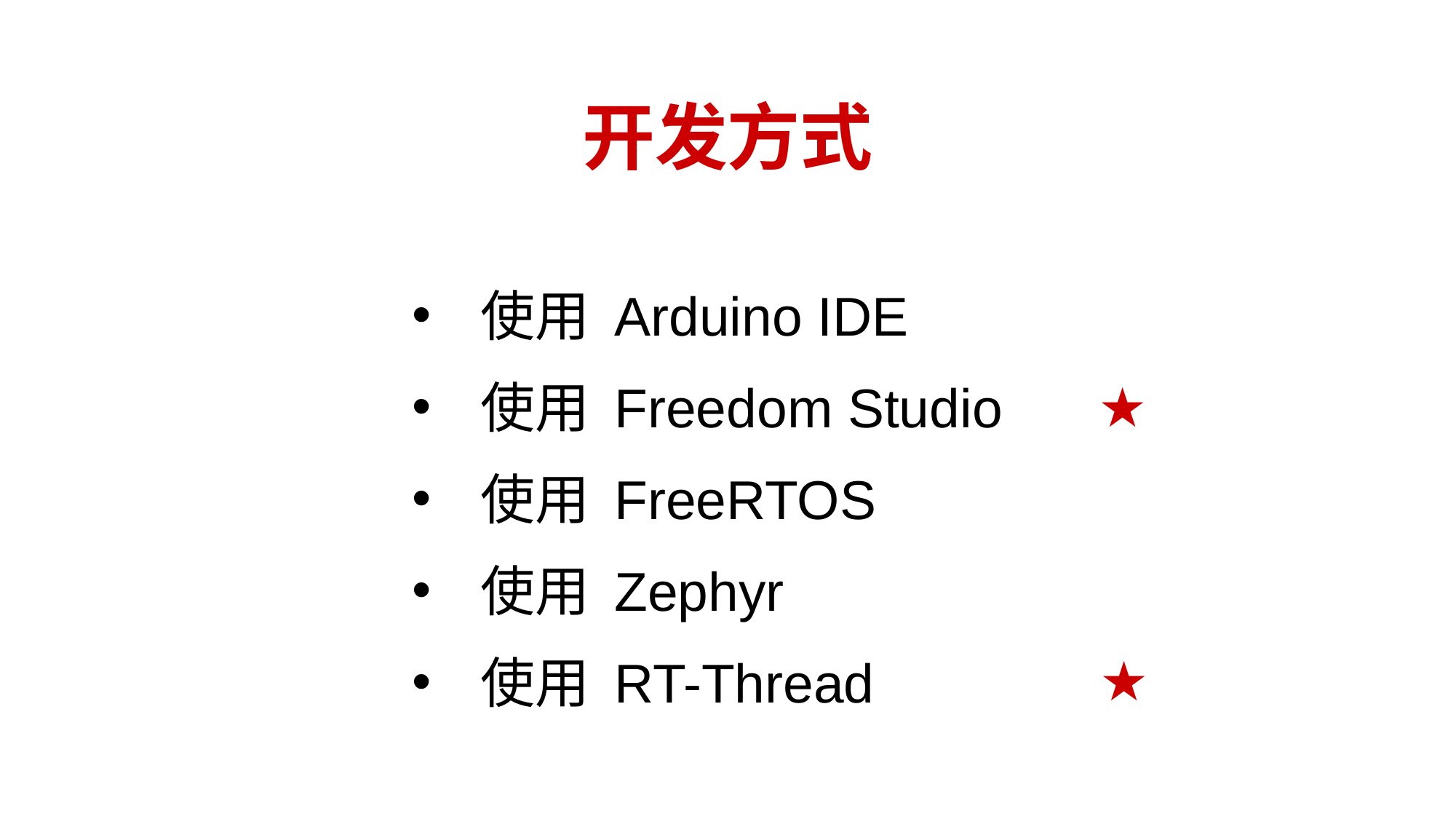

开发方式
使用 Arduino IDE
使用 Freedom Studio
使用 FreeRTOS
使用 Zephyr
使用 RT-Thread
★
★